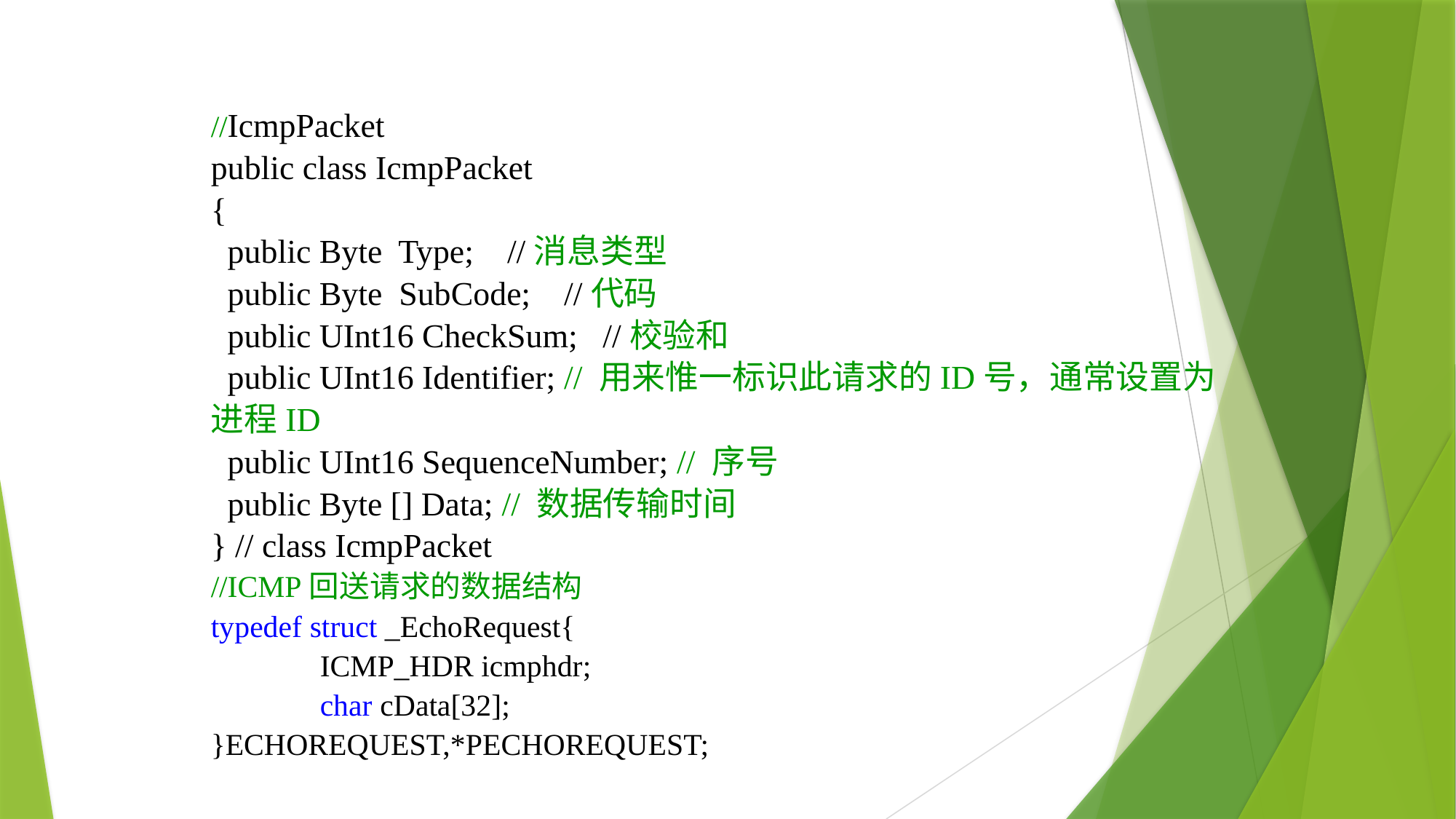

//IcmpPacket
public class IcmpPacket
{
  public Byte  Type;    //消息类型
  public Byte  SubCode;    //代码
  public UInt16 CheckSum;   //校验和
  public UInt16 Identifier; // 用来惟一标识此请求的ID号，通常设置为进程ID
  public UInt16 SequenceNumber; // 序号
  public Byte [] Data; // 数据传输时间
} // class IcmpPacket
//ICMP回送请求的数据结构
typedef struct _EchoRequest{
	ICMP_HDR icmphdr;
	char cData[32];
}ECHOREQUEST,*PECHOREQUEST;